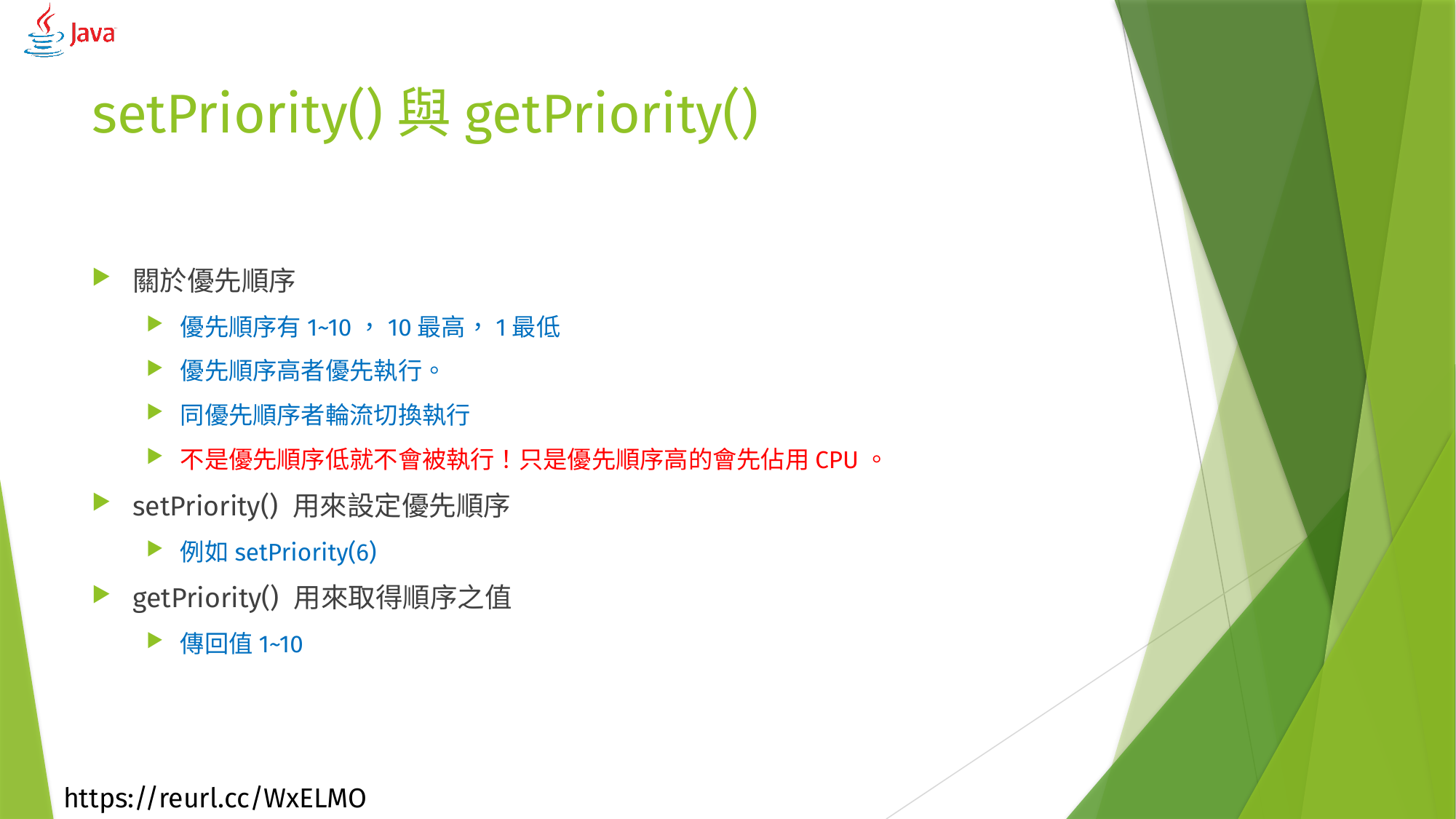

# setPriority()與getPriority()
關於優先順序
優先順序有1~10，10最高，1最低
優先順序高者優先執行。
同優先順序者輪流切換執行
不是優先順序低就不會被執行！只是優先順序高的會先佔用CPU。
setPriority() 用來設定優先順序
例如setPriority(6)
getPriority() 用來取得順序之值
傳回值1~10